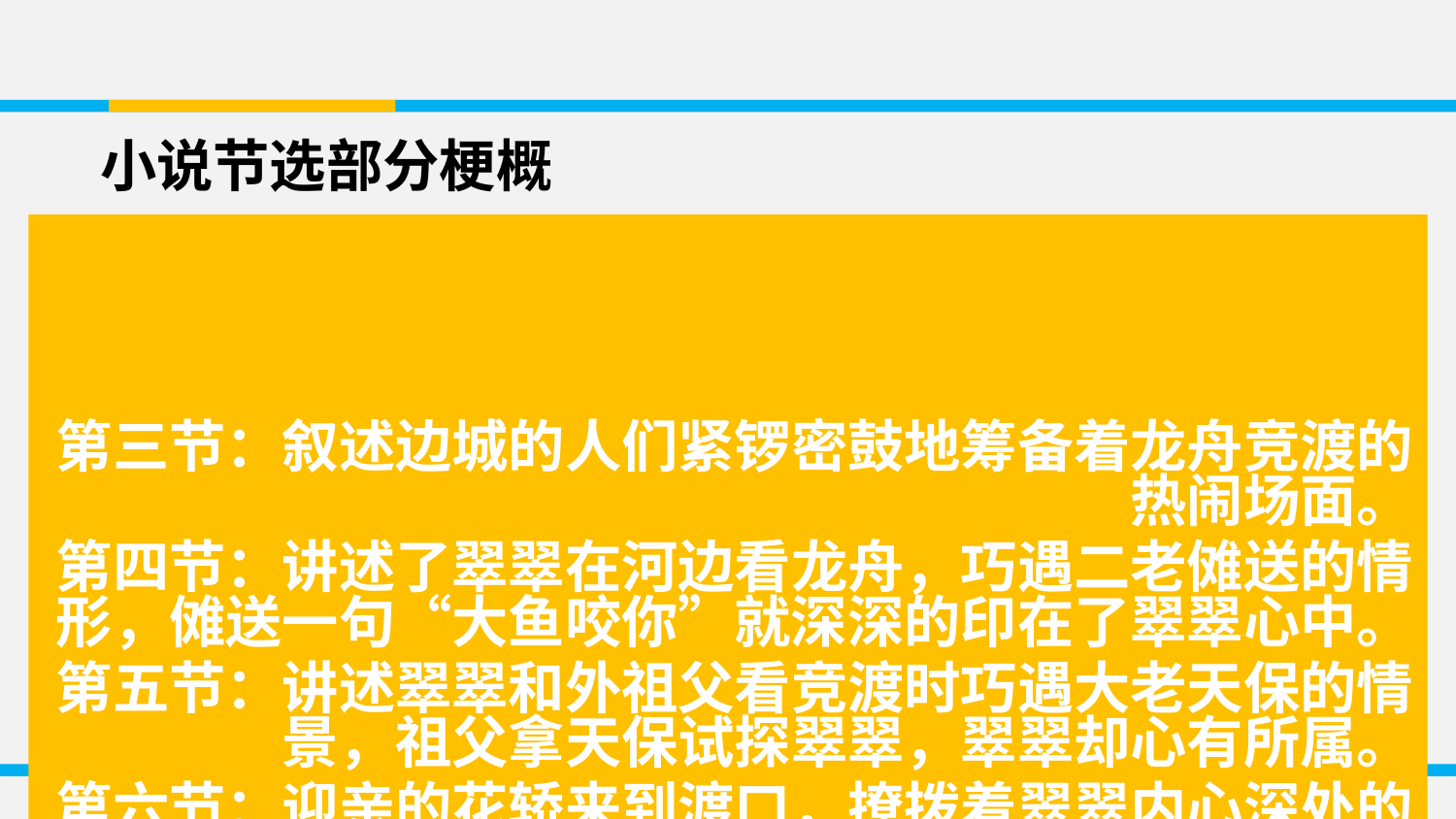

小说节选部分梗概
第三节：叙述边城的人们紧锣密鼓地筹备着龙舟竞渡的热闹场面。
第四节：讲述了翠翠在河边看龙舟，巧遇二老傩送的情形，傩送一句“大鱼咬你”就深深的印在了翠翠心中。
第五节：讲述翠翠和外祖父看竞渡时巧遇大老天保的情景，祖父拿天保试探翠翠，翠翠却心有所属。
第六节：迎亲的花轿来到渡口，撩拨着翠翠内心深处的情思，引发了她对爱情的美好憧憬。